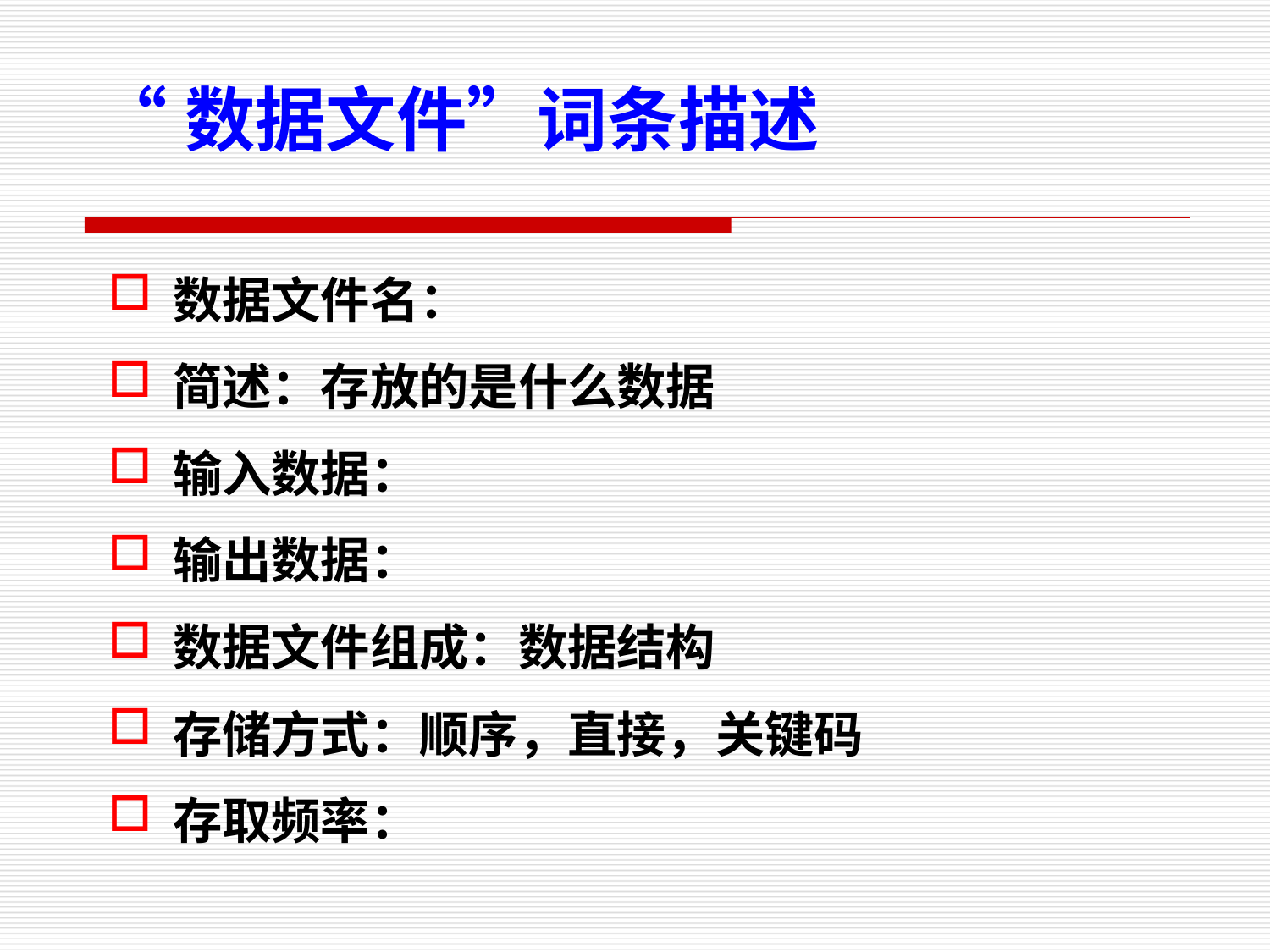

“数据文件”词条描述
数据文件名：
简述：存放的是什么数据
输入数据：
输出数据：
数据文件组成：数据结构
存储方式：顺序，直接，关键码
存取频率：